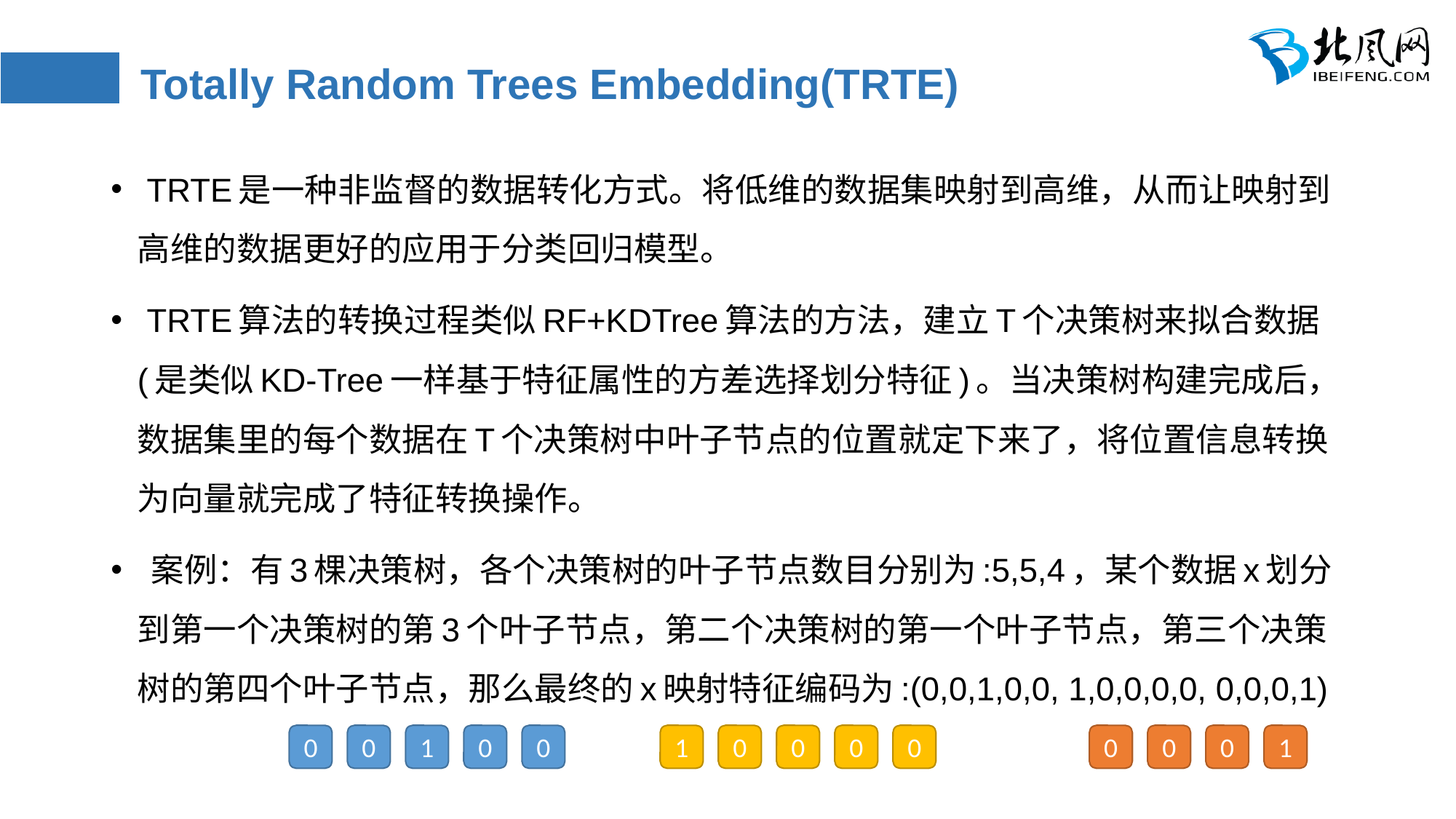

# Totally Random Trees Embedding(TRTE)
 TRTE是一种非监督的数据转化方式。将低维的数据集映射到高维，从而让映射到高维的数据更好的应用于分类回归模型。
 TRTE算法的转换过程类似RF+KDTree算法的方法，建立T个决策树来拟合数据(是类似KD-Tree一样基于特征属性的方差选择划分特征)。当决策树构建完成后，数据集里的每个数据在T个决策树中叶子节点的位置就定下来了，将位置信息转换为向量就完成了特征转换操作。
 案例：有3棵决策树，各个决策树的叶子节点数目分别为:5,5,4，某个数据x划分到第一个决策树的第3个叶子节点，第二个决策树的第一个叶子节点，第三个决策树的第四个叶子节点，那么最终的x映射特征编码为:(0,0,1,0,0, 1,0,0,0,0, 0,0,0,1)
0
0
1
0
0
1
0
0
0
0
0
0
0
1